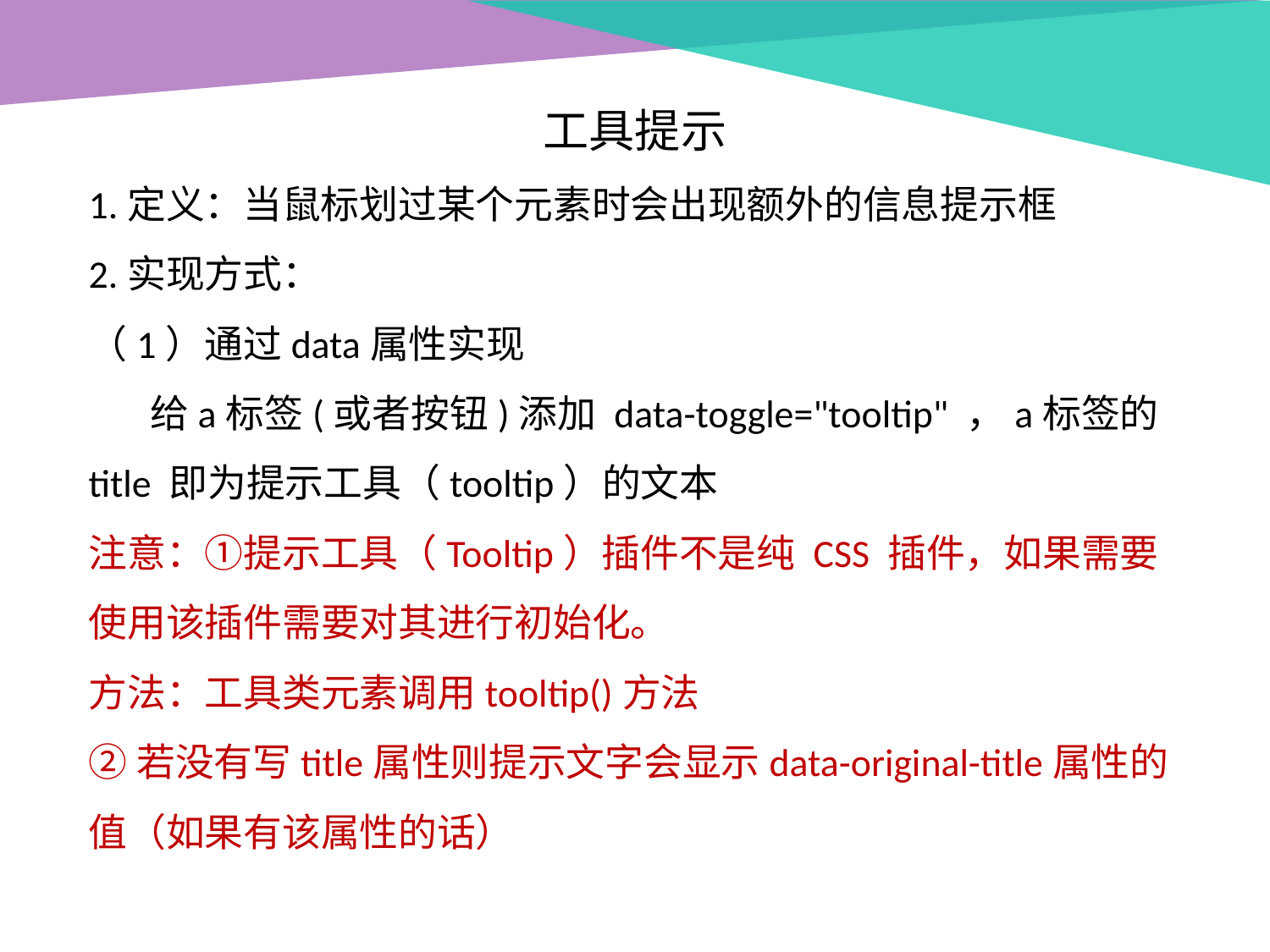

工具提示
1.定义：当鼠标划过某个元素时会出现额外的信息提示框
2.实现方式：
（1）通过data属性实现
      给a标签(或者按钮)添加 data-toggle="tooltip" ，a标签的 title 即为提示工具（tooltip）的文本
注意：①提示工具（Tooltip）插件不是纯 CSS 插件，如果需要使用该插件需要对其进行初始化。
方法：工具类元素调用tooltip()方法
②若没有写title属性则提示文字会显示data-original-title属性的值（如果有该属性的话）